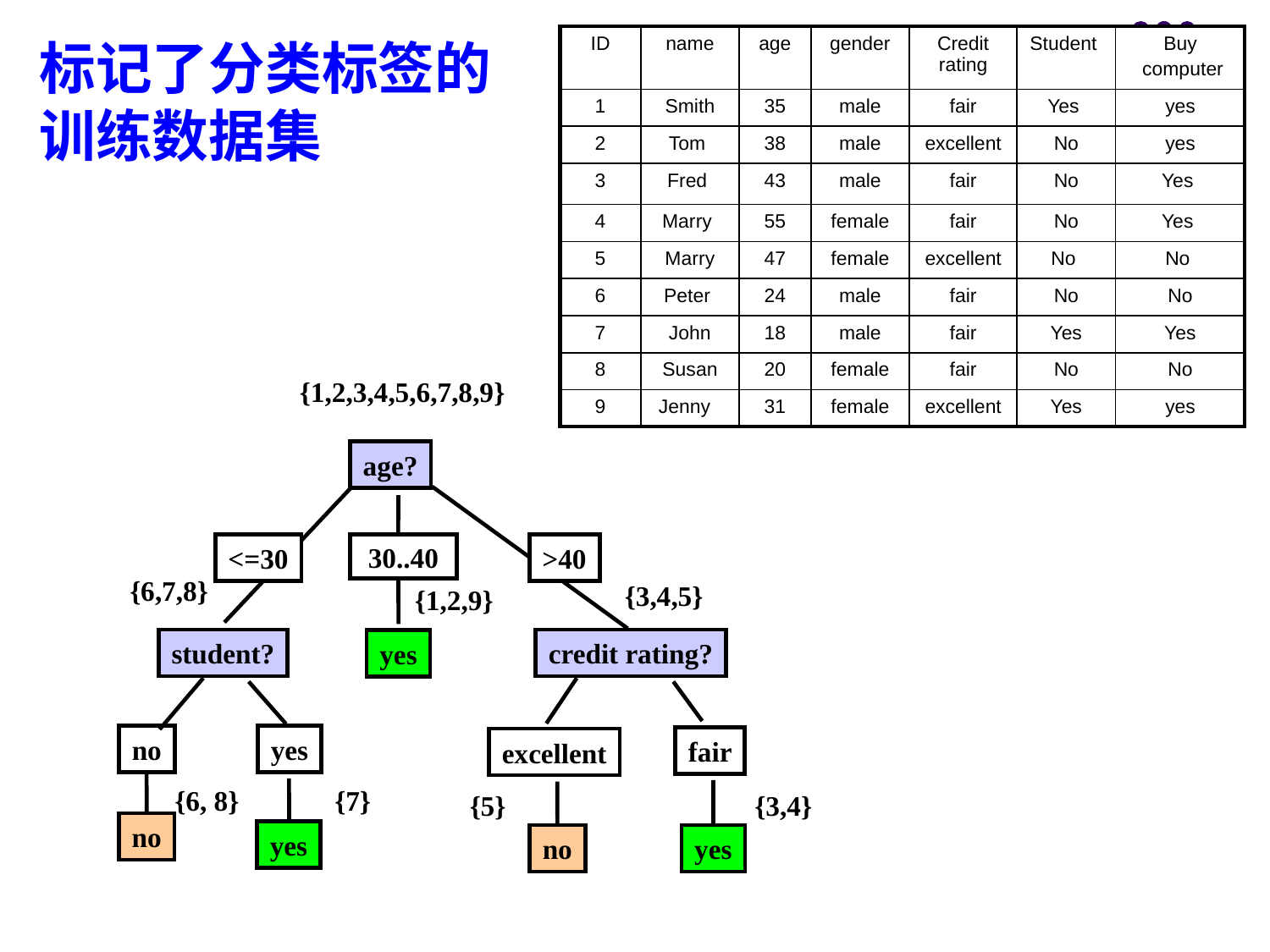

| ID | name | age | gender | Credit rating | Student | Buy computer |
| --- | --- | --- | --- | --- | --- | --- |
| 1 | Smith | 35 | male | fair | Yes | yes |
| 2 | Tom | 38 | male | excellent | No | yes |
| 3 | Fred | 43 | male | fair | No | Yes |
| 4 | Marry | 55 | female | fair | No | Yes |
| 5 | Marry | 47 | female | excellent | No | No |
| 6 | Peter | 24 | male | fair | No | No |
| 7 | John | 18 | male | fair | Yes | Yes |
| 8 | Susan | 20 | female | fair | No | No |
| 9 | Jenny | 31 | female | excellent | Yes | yes |
标记了分类标签的训练数据集
{1,2,3,4,5,6,7,8,9}
age?

<=30
30..40
>40
{6,7,8}
{3,4,5}
{1,2,9}

student?
credit rating?
yes

no
yes
fair
excellent

{6, 8}
{7}

{5}
{3,4}

no
yes
no
yes